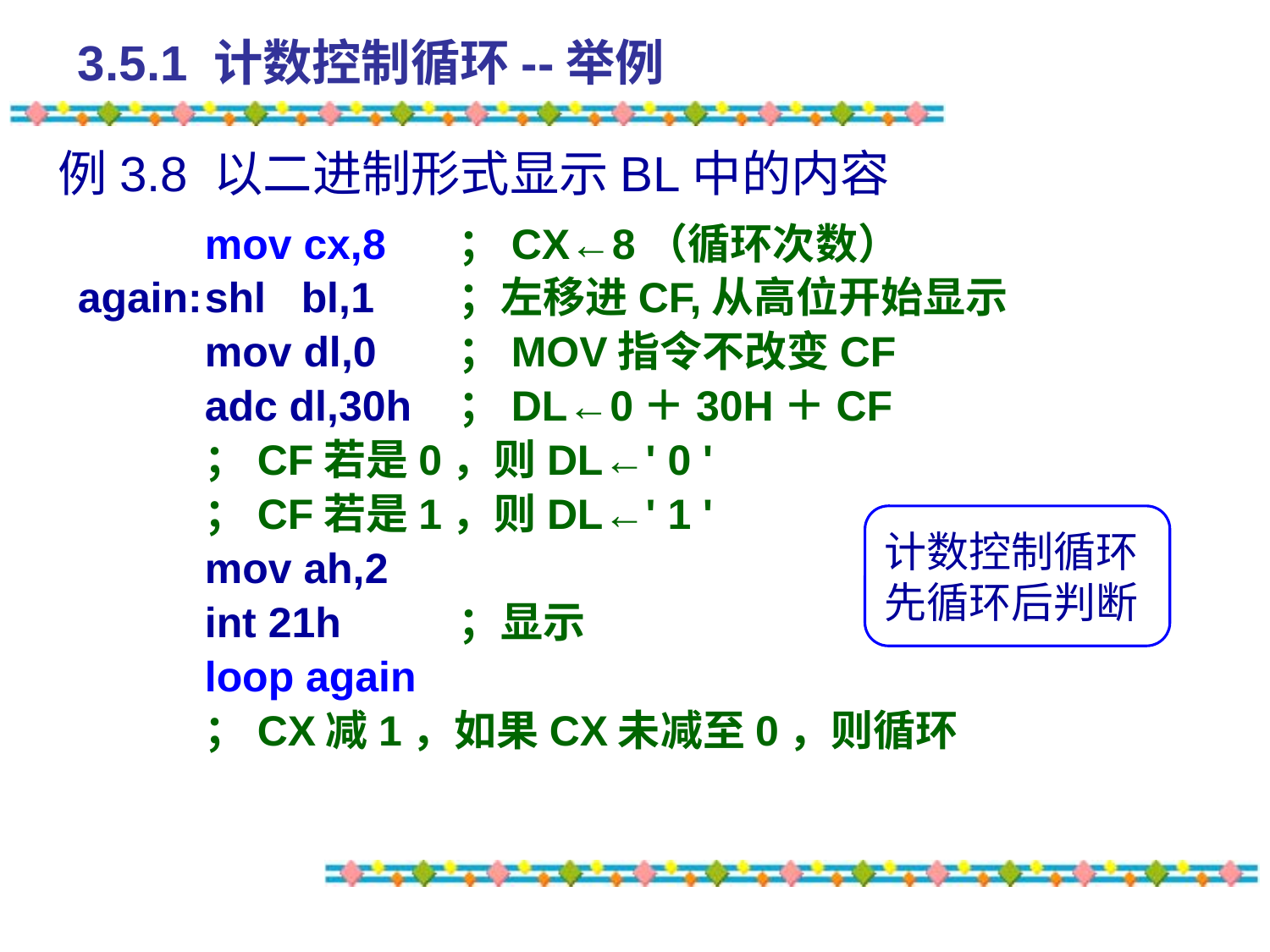

# 3.5.1 计数控制循环--举例
例3.8 以二进制形式显示BL中的内容
	mov cx,8	；CX←8（循环次数）
again:	shl   bl,1	；左移进CF,从高位开始显示
	mov dl,0	；MOV指令不改变CF
	adc dl,30h	；DL←0＋30H＋CF
	；CF若是0，则DL←' 0 '
	；CF若是1，则DL←' 1 '
	mov ah,2
	int 21h	；显示
	loop again
	；CX减1，如果CX未减至0，则循环
计数控制循环
先循环后判断